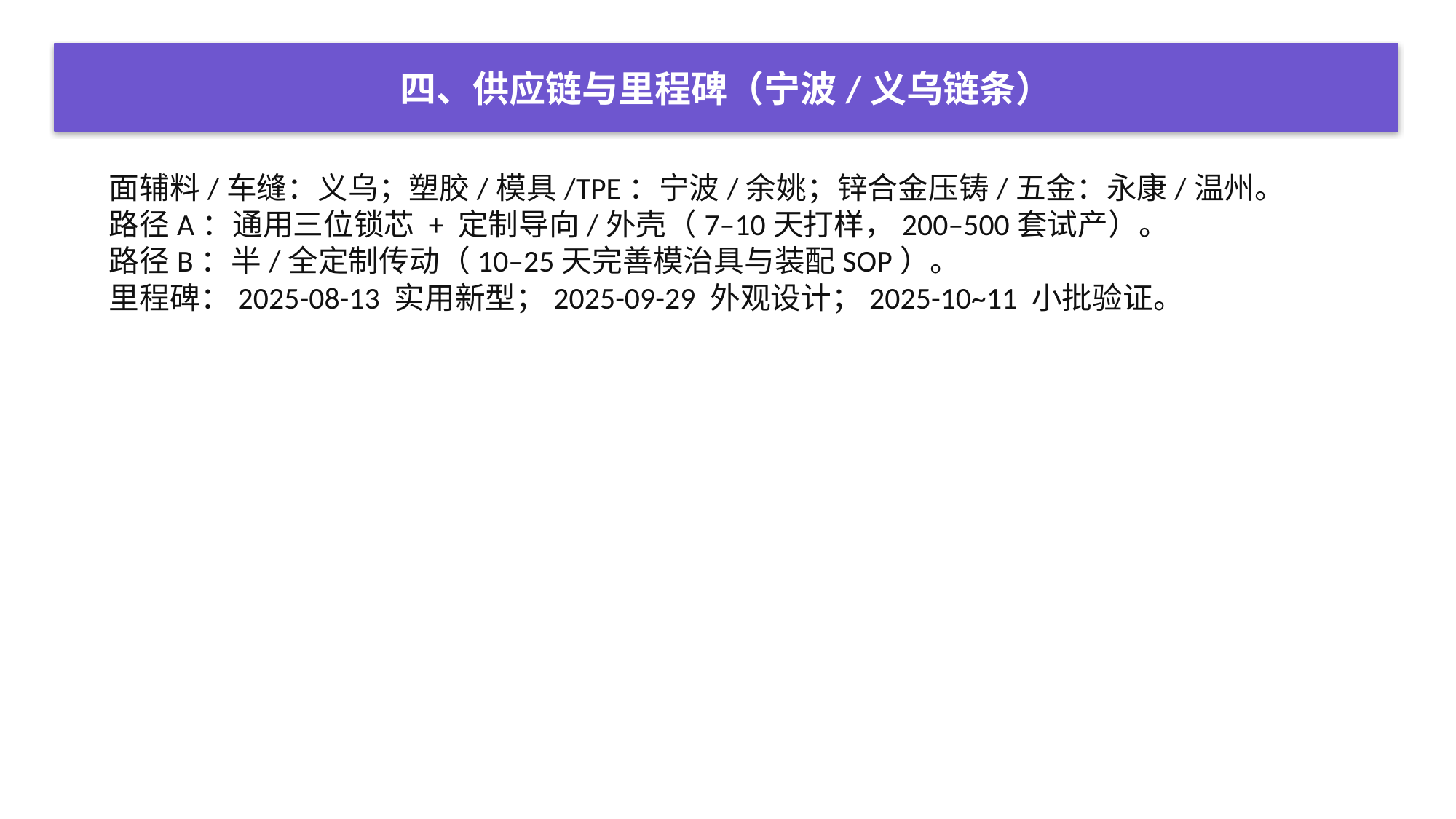

四、供应链与里程碑（宁波/义乌链条）
面辅料/车缝：义乌；塑胶/模具/TPE：宁波/余姚；锌合金压铸/五金：永康/温州。
路径A：通用三位锁芯 + 定制导向/外壳（7–10天打样，200–500套试产）。
路径B：半/全定制传动（10–25天完善模治具与装配SOP）。
里程碑：2025-08-13 实用新型；2025-09-29 外观设计；2025-10~11 小批验证。